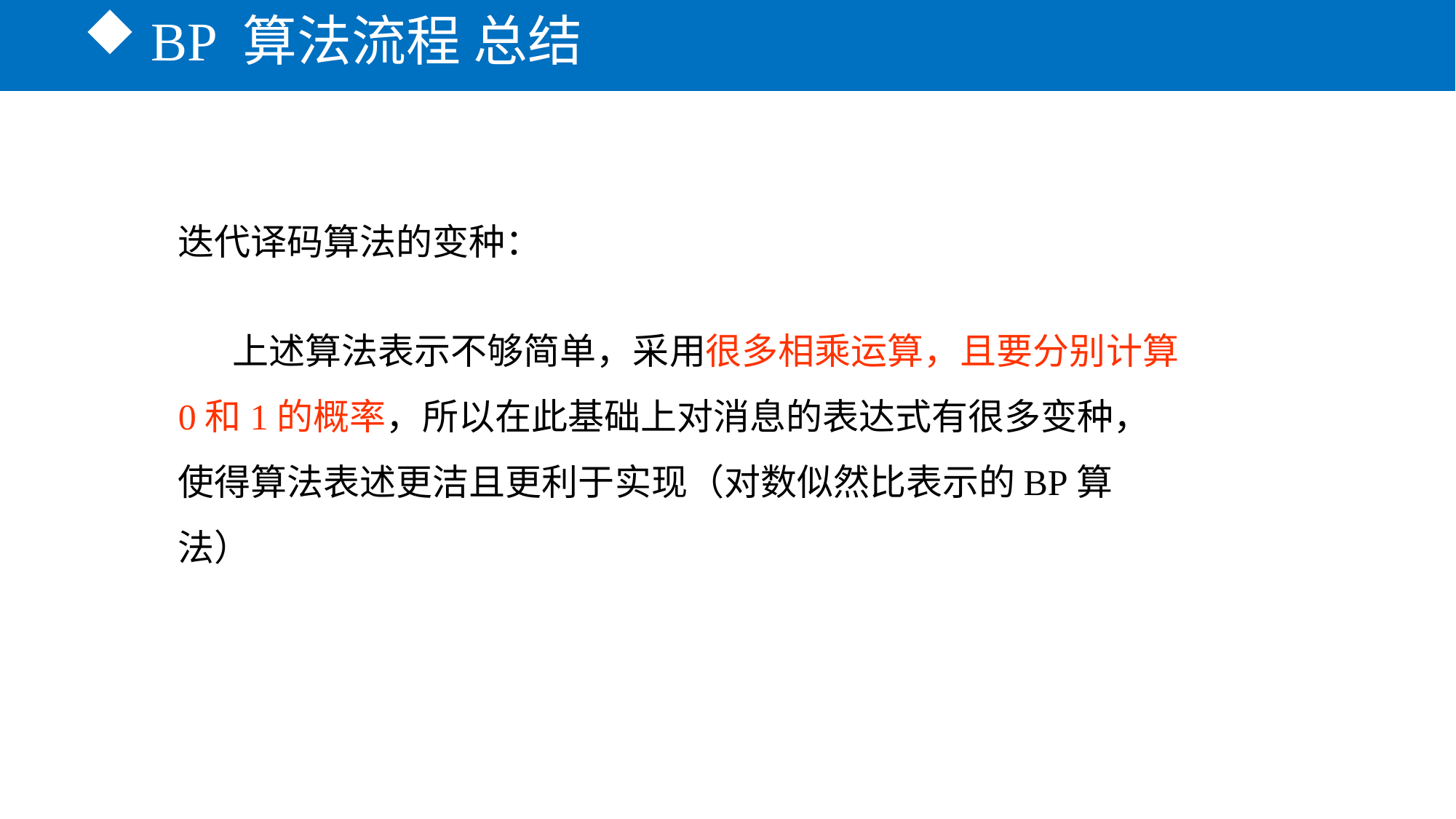

# BP 算法流程 总结
迭代译码算法的变种：

上述算法表示不够简单，采用很多相乘运算，且要分别计算0和1的概率，所以在此基础上对消息的表达式有很多变种，使得算法表述更洁且更利于实现（对数似然比表示的BP算法）